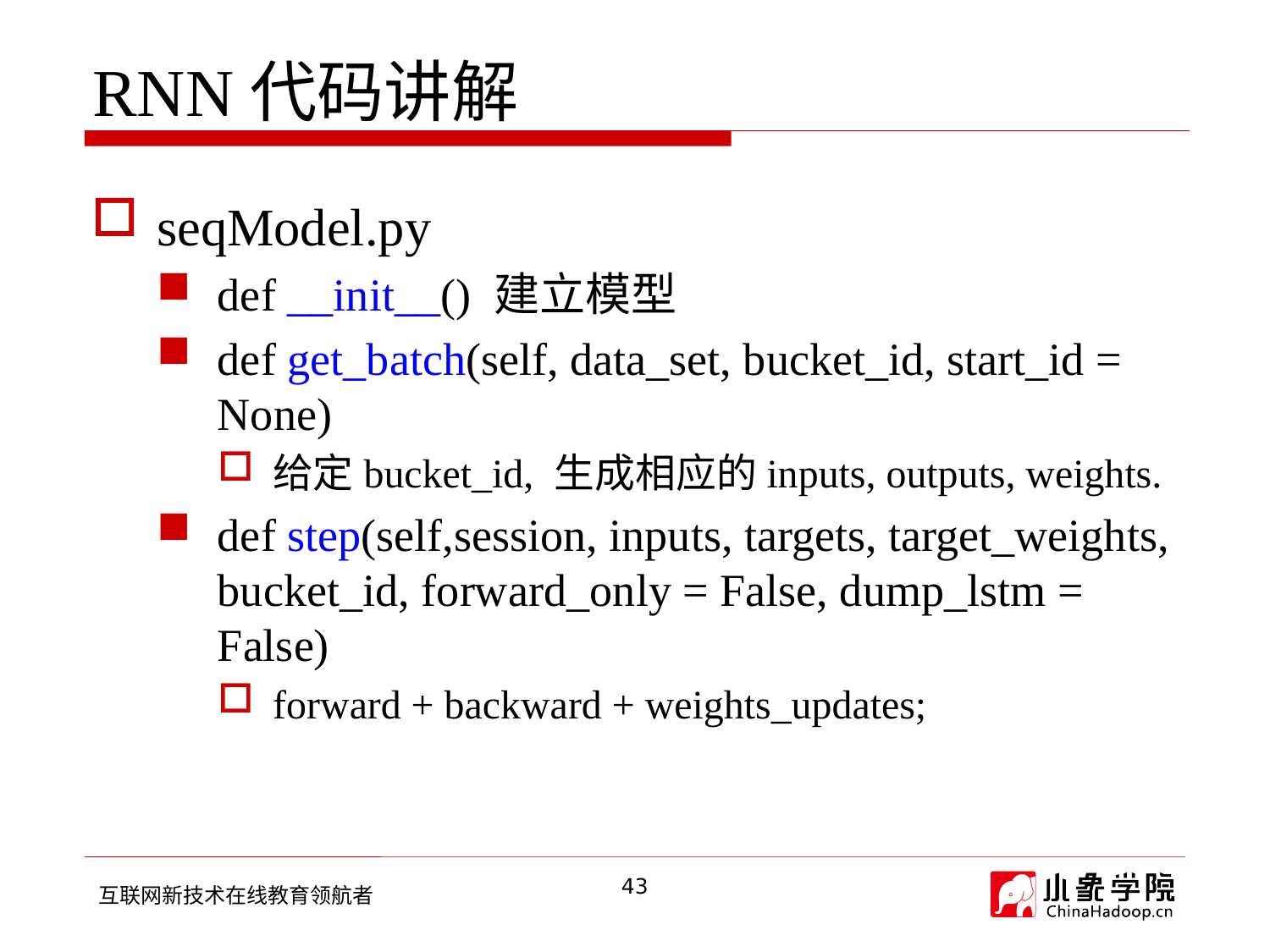

# RNN代码讲解
seqModel.py
def __init__() 建立模型
def get_batch(self, data_set, bucket_id, start_id = None)
给定bucket_id, 生成相应的inputs, outputs, weights.
def step(self,session, inputs, targets, target_weights, bucket_id, forward_only = False, dump_lstm = False)
forward + backward + weights_updates;

43